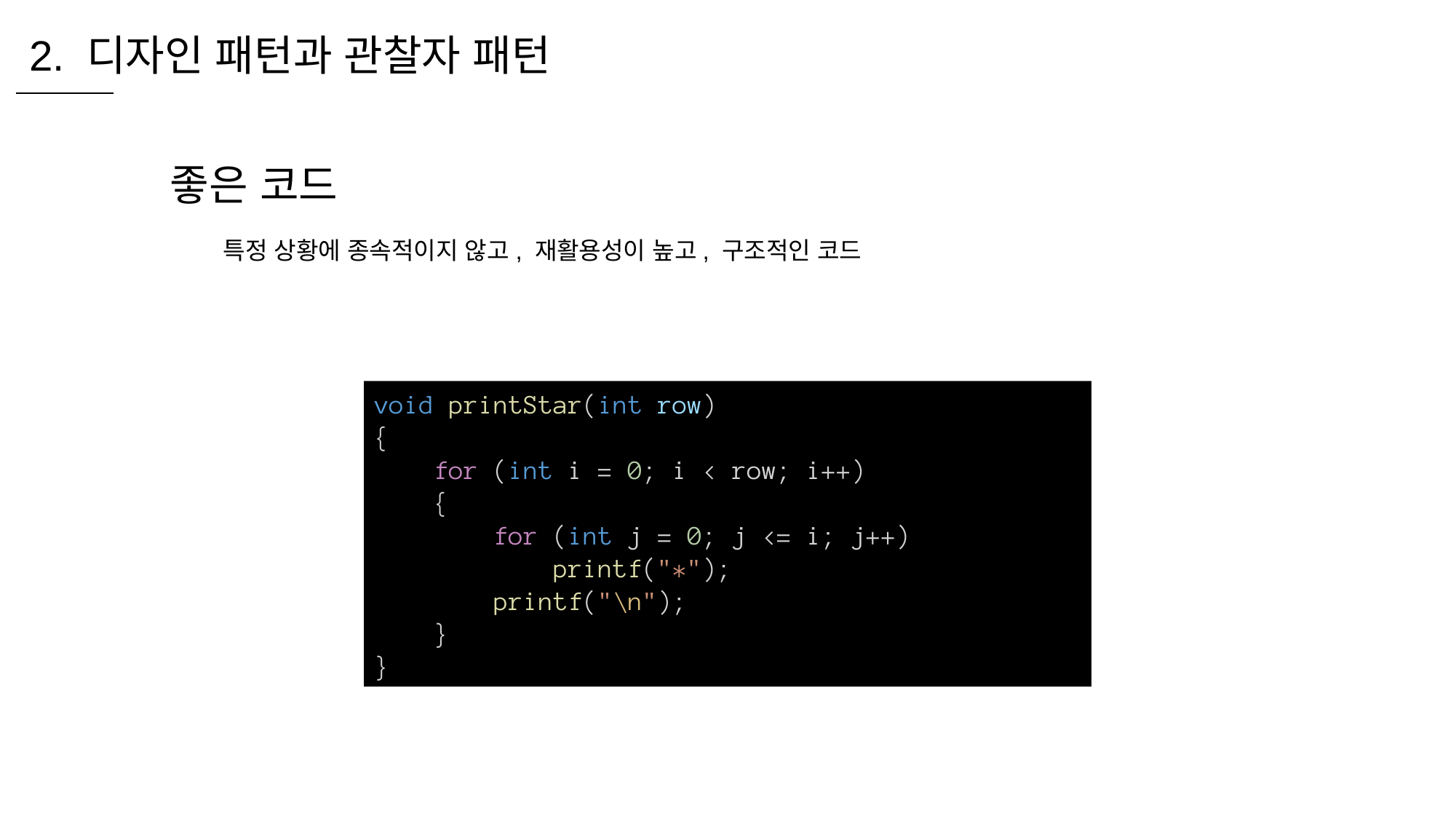

2. 디자인 패턴과 관찰자 패턴
좋은 코드
특정 상황에 종속적이지 않고, 재활용성이 높고, 구조적인 코드
void printStar(int row)
{
    for (int i = 0; i < row; i++)
    {
        for (int j = 0; j <= i; j++)
            printf("*");
        printf("\n");
    }
}